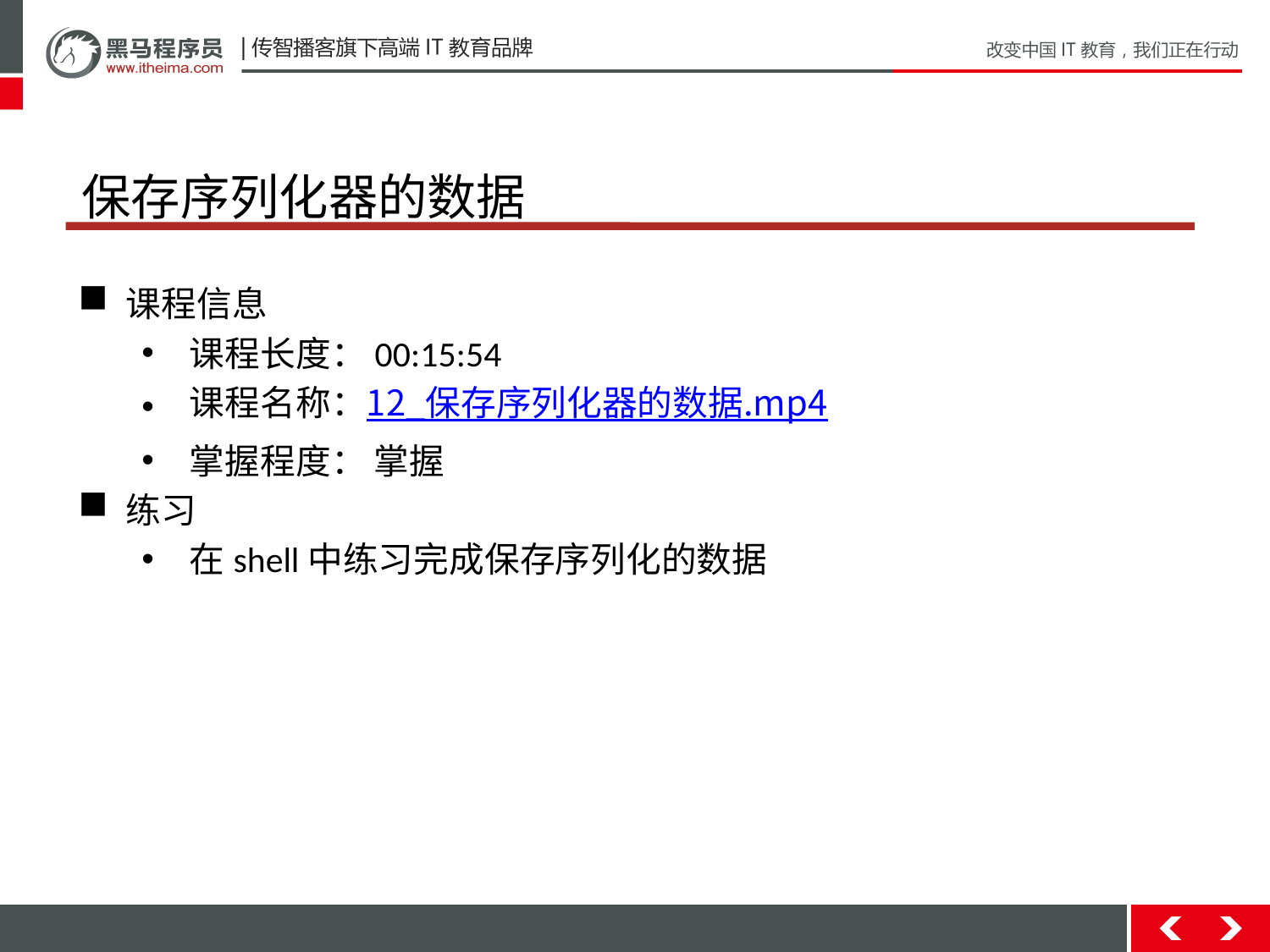

# 保存序列化器的数据

课程信息
课程长度：00:15:54
课程名称：12_保存序列化器的数据.mp4
掌握程度： 掌握
练习
在shell中练习完成保存序列化的数据